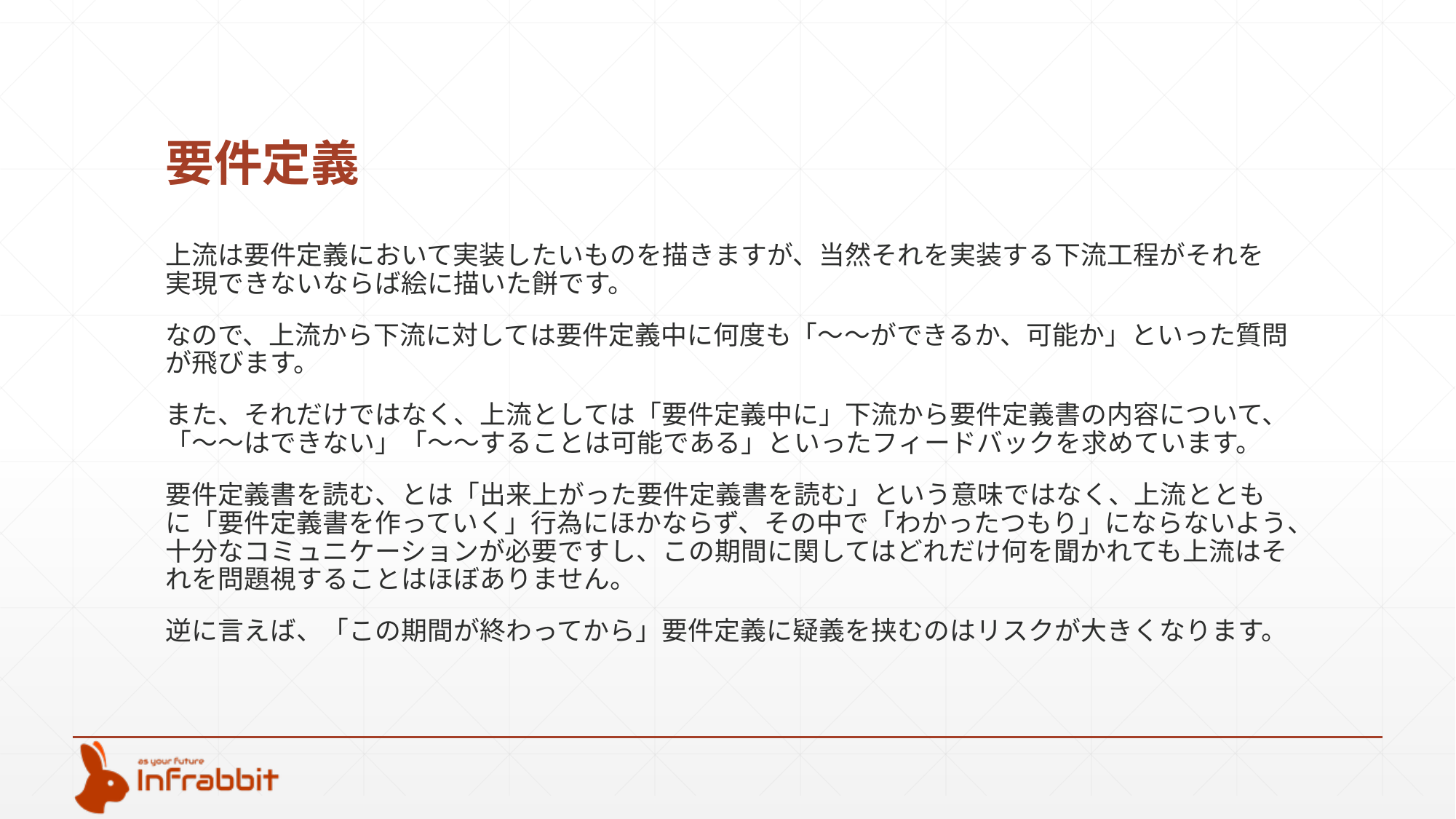

# 要件定義
上流は要件定義において実装したいものを描きますが、当然それを実装する下流工程がそれを実現できないならば絵に描いた餅です。
なので、上流から下流に対しては要件定義中に何度も「～～ができるか、可能か」といった質問が飛びます。
また、それだけではなく、上流としては「要件定義中に」下流から要件定義書の内容について、「～～はできない」「～～することは可能である」といったフィードバックを求めています。
要件定義書を読む、とは「出来上がった要件定義書を読む」という意味ではなく、上流とともに「要件定義書を作っていく」行為にほかならず、その中で「わかったつもり」にならないよう、十分なコミュニケーションが必要ですし、この期間に関してはどれだけ何を聞かれても上流はそれを問題視することはほぼありません。
逆に言えば、「この期間が終わってから」要件定義に疑義を挟むのはリスクが大きくなります。